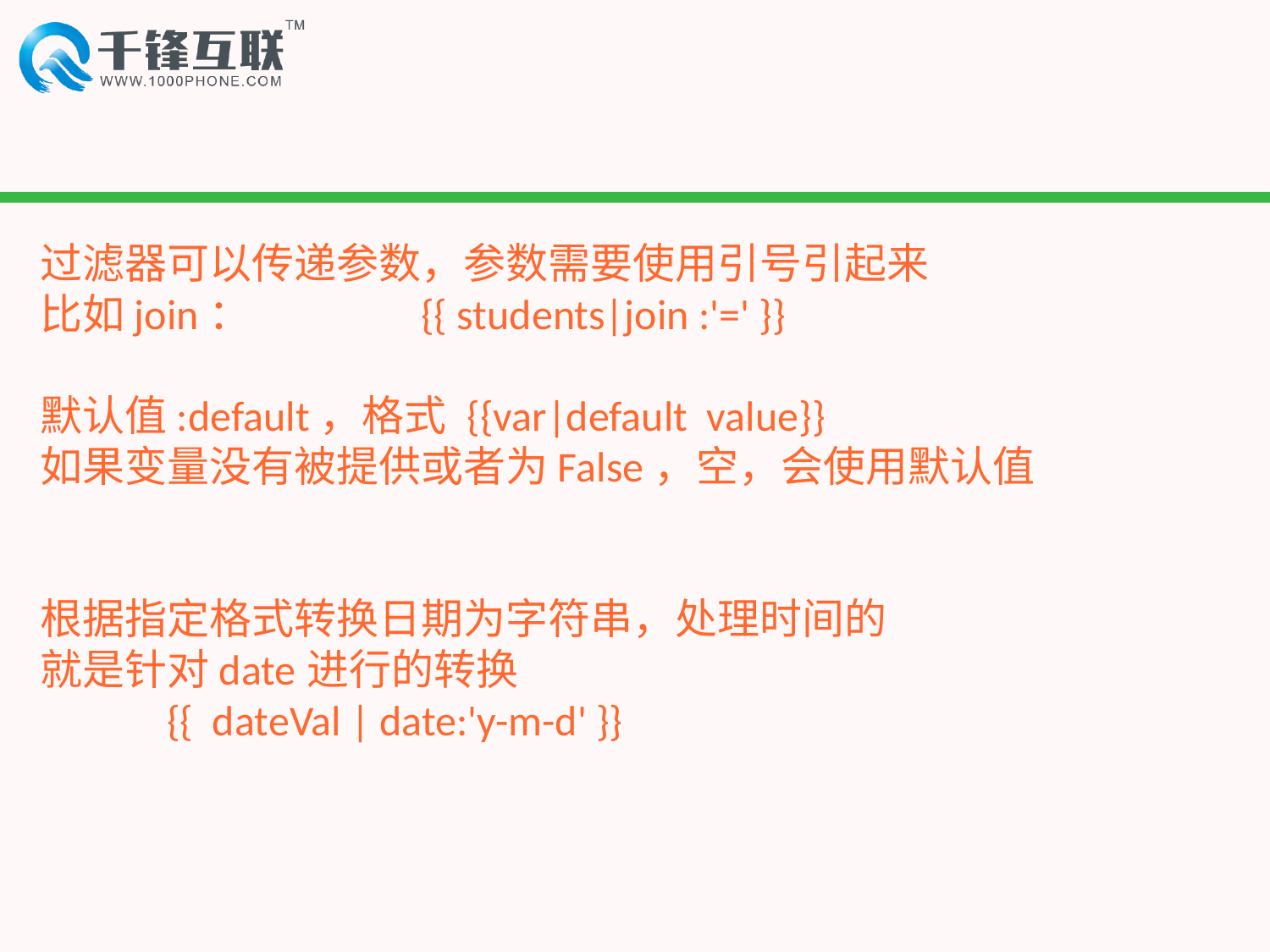

#
过滤器可以传递参数，参数需要使用引号引起来
比如join：		{{ students|join :'=' }}

默认值:default，格式 {{var|default  value}}
如果变量没有被提供或者为False，空，会使用默认值

根据指定格式转换日期为字符串，处理时间的
就是针对date进行的转换
	{{  dateVal | date:'y-m-d' }}